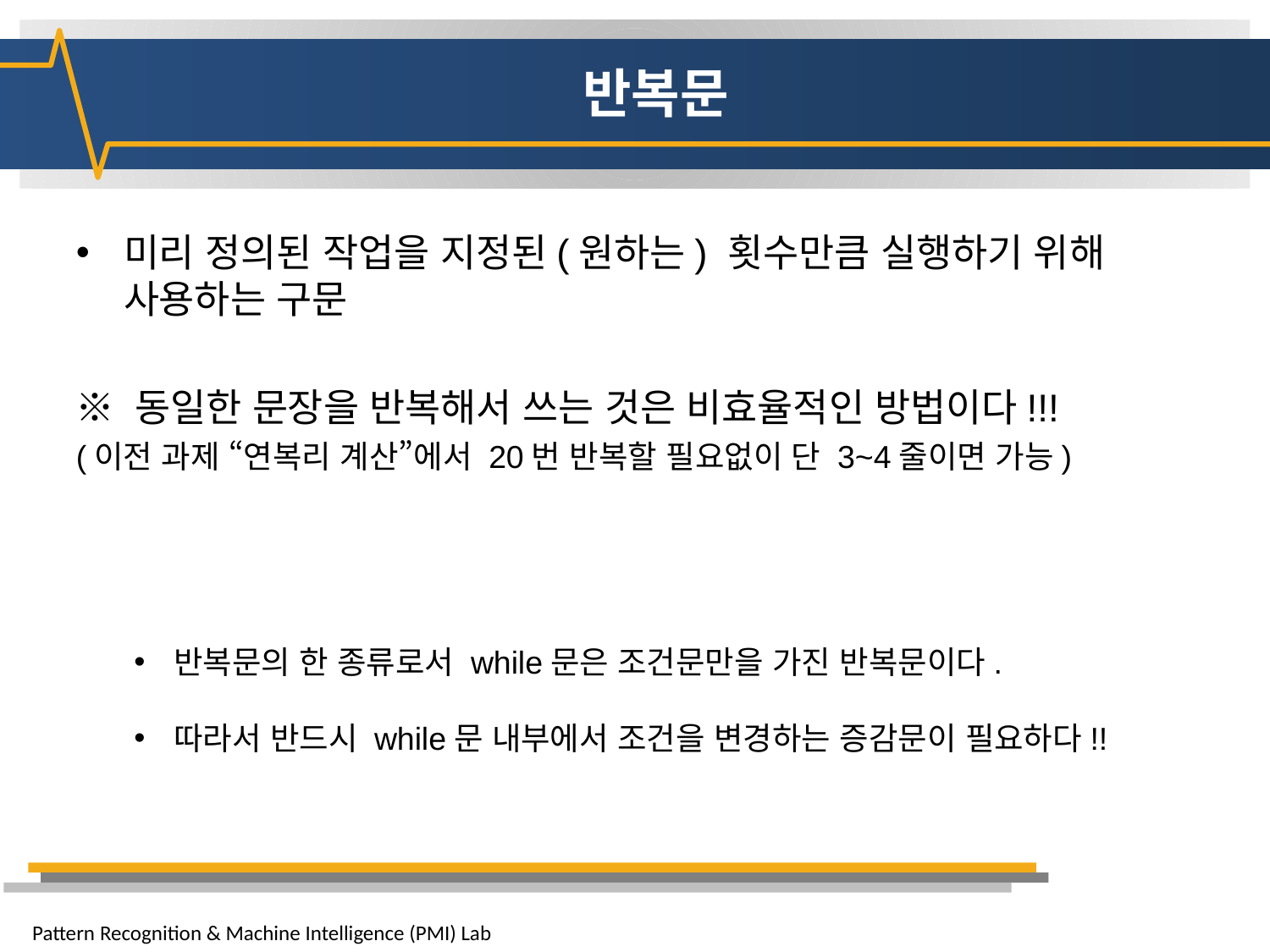

# 반복문
미리 정의된 작업을 지정된(원하는) 횟수만큼 실행하기 위해 사용하는 구문

※ 동일한 문장을 반복해서 쓰는 것은 비효율적인 방법이다!!!
(이전 과제 “연복리 계산”에서 20번 반복할 필요없이 단 3~4줄이면 가능)
반복문의 한 종류로서 while문은 조건문만을 가진 반복문이다.

따라서 반드시 while문 내부에서 조건을 변경하는 증감문이 필요하다!!